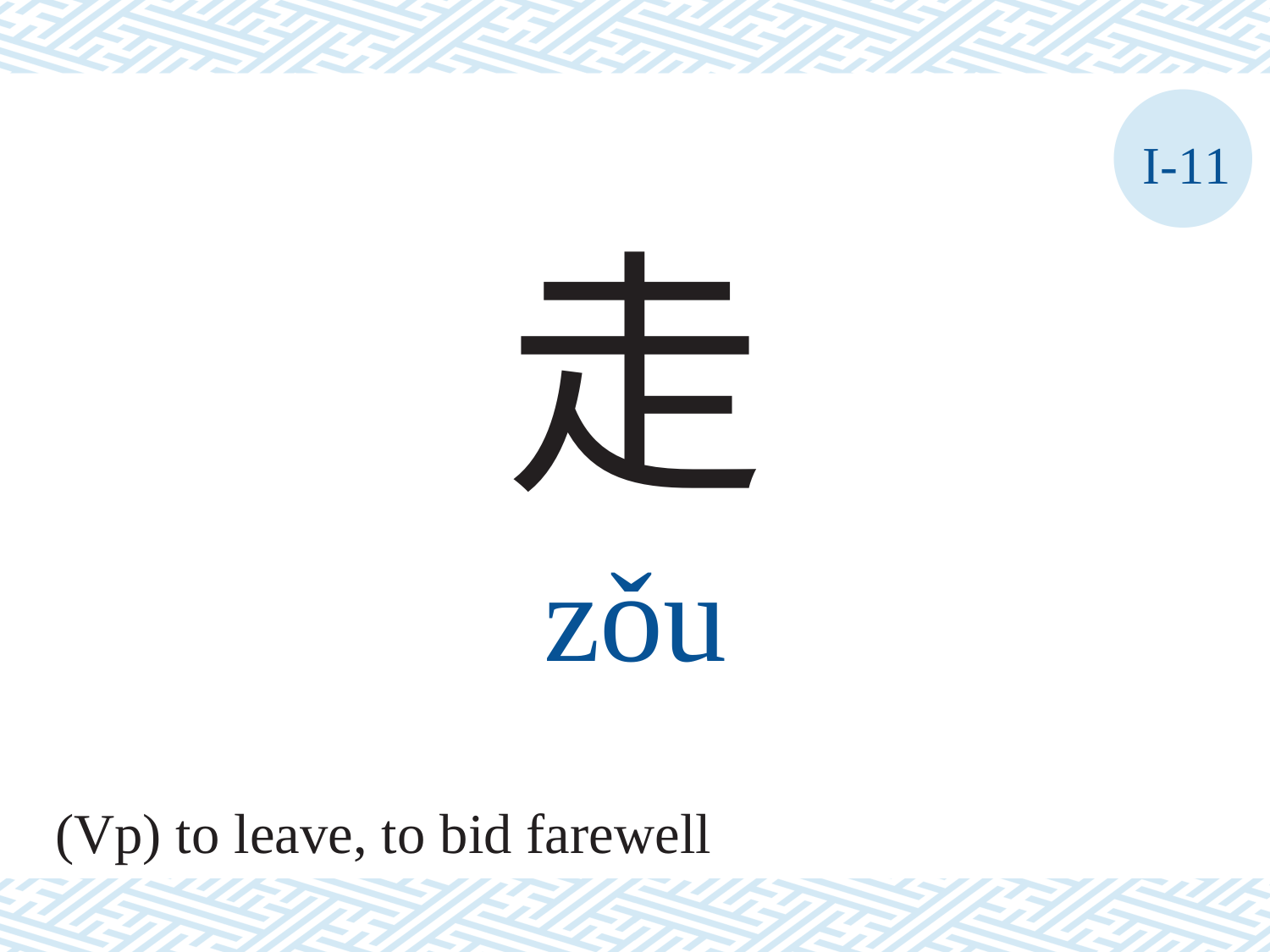

I-11
走
zǒu
(Vp) to leave, to bid farewell